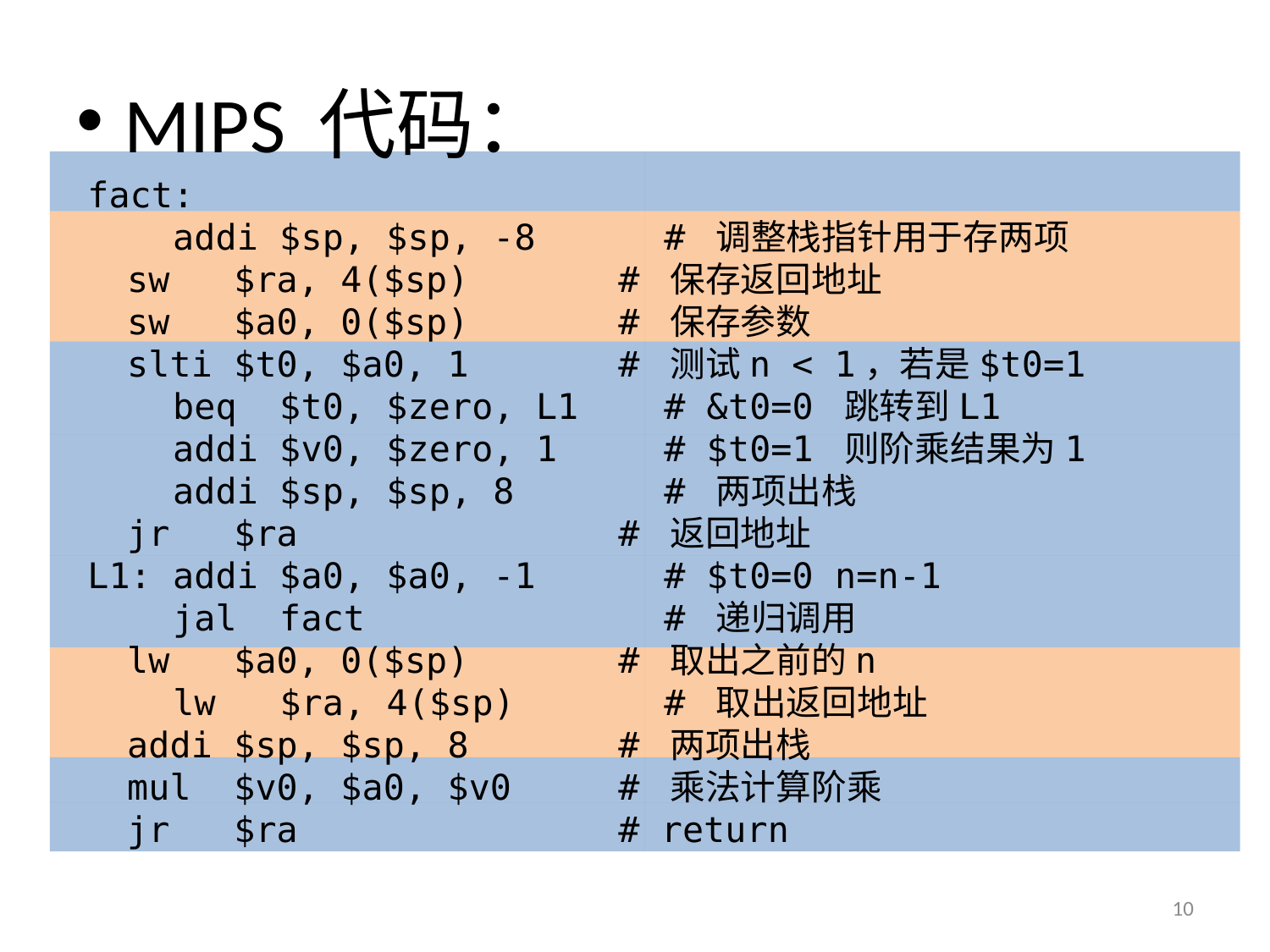

MIPS 代码：

|  |  |
| --- | --- |
|  |  |
|  |  |
|  |  |
|  |  |
|  |  |
|  |  |
|  |  |
fact:
    addi $sp, $sp, -8      # 调整栈指针用于存两项
    sw   $ra, 4($sp)       # 保存返回地址
    sw   $a0, 0($sp)       # 保存参数
    slti $t0, $a0, 1       # 测试n < 1，若是$t0=1
    beq  $t0, $zero, L1    # &t0=0 跳转到L1
    addi $v0, $zero, 1     # $t0=1 则阶乘结果为1
    addi $sp, $sp, 8       # 两项出栈
    jr   $ra               # 返回地址
L1: addi $a0, $a0, -1      # $t0=0 n=n-1
    jal  fact              # 递归调用
    lw   $a0, 0($sp)       # 取出之前的n
    lw   $ra, 4($sp)       # 取出返回地址
    addi $sp, $sp, 8       # 两项出栈
    mul  $v0, $a0, $v0     # 乘法计算阶乘
    jr   $ra               # return
10